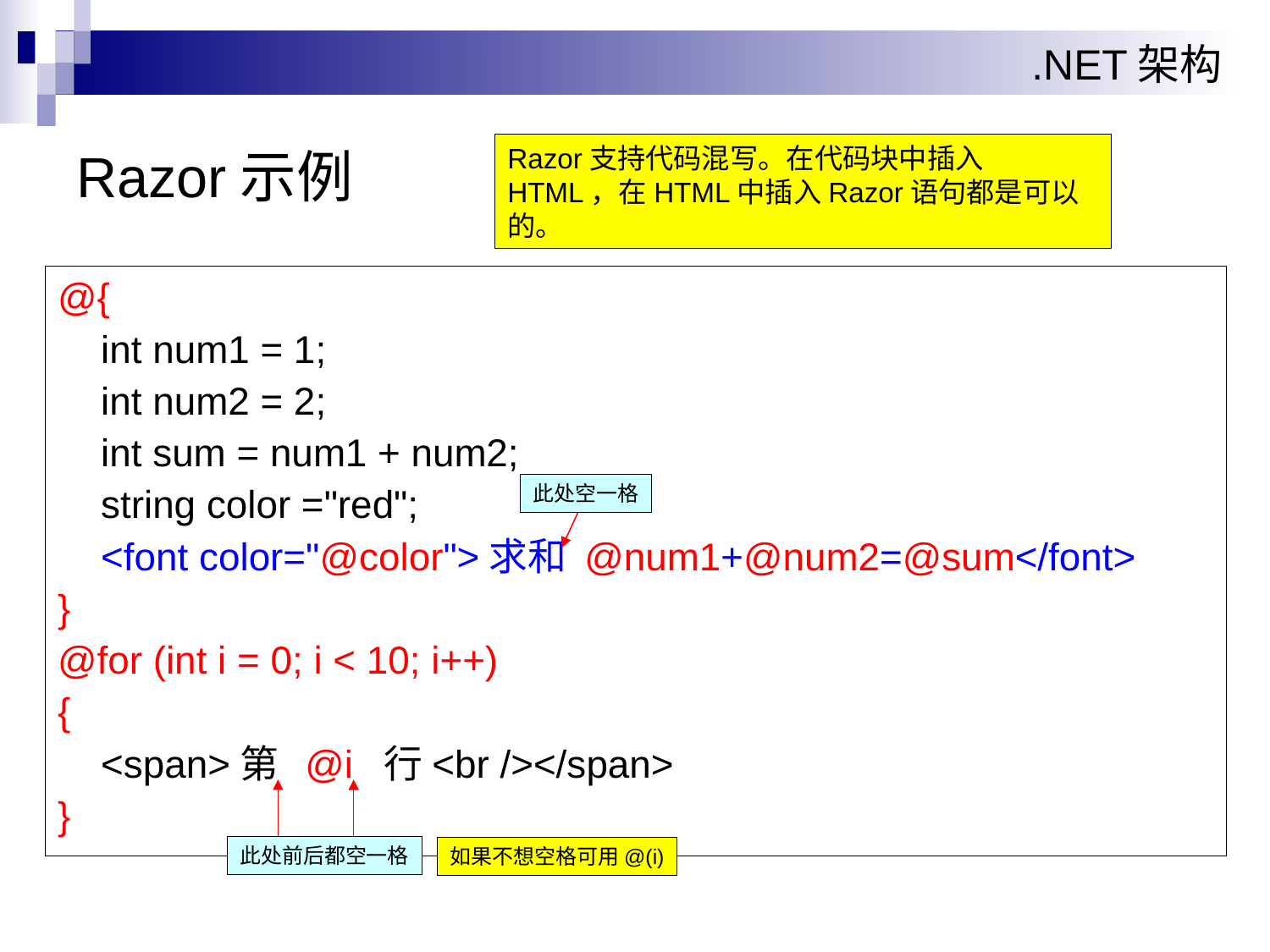

# Razor示例
Razor支持代码混写。在代码块中插入HTML，在HTML中插入Razor语句都是可以的。
@{
    int num1 = 1;
    int num2 = 2;
    int sum = num1 + num2;
    string color ="red";
    <font color="@color">求和 @num1+@num2=@sum</font>
}
@for (int i = 0; i < 10; i++)
{
    <span>第  @i  行<br /></span>
}

此处空一格
此处前后都空一格
如果不想空格可用@(i)